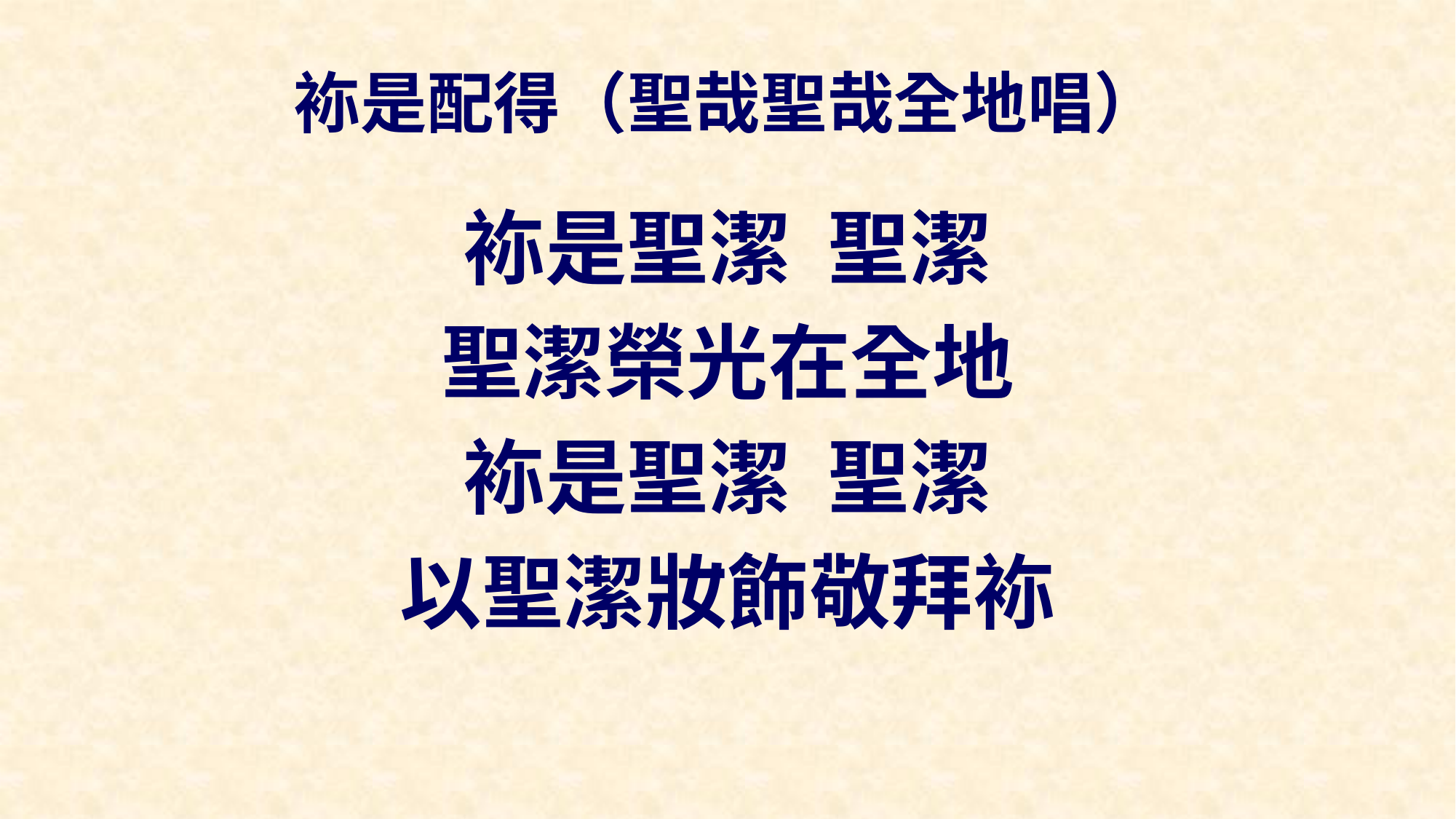

# 袮是配得（聖哉聖哉全地唱）
袮是聖潔  聖潔
聖潔榮光在全地
袮是聖潔  聖潔
以聖潔妝飾敬拜袮